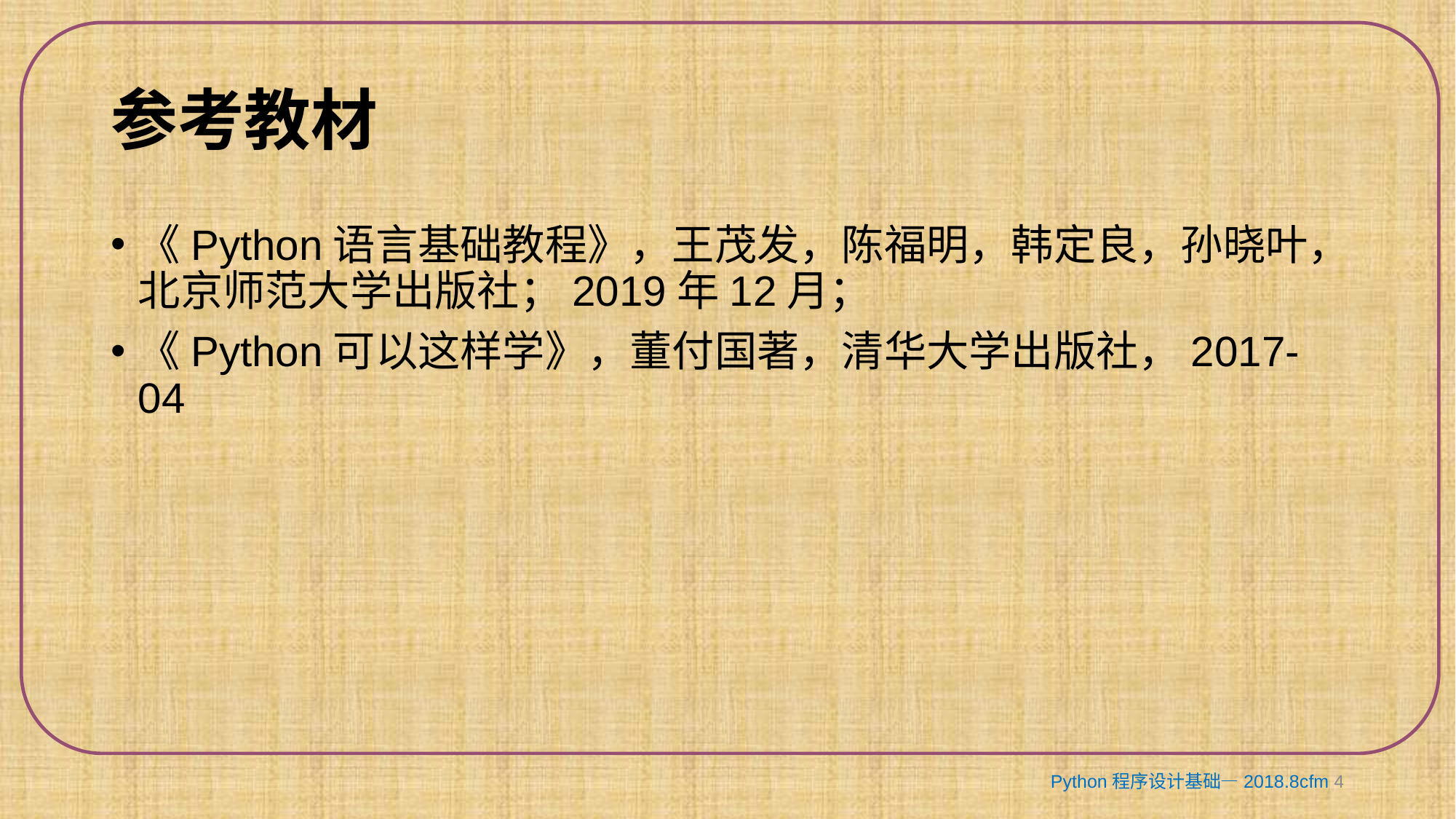

# 参考教材
《Python语言基础教程》，王茂发，陈福明，韩定良，孙晓叶，北京师范大学出版社；2019年12月；
《Python可以这样学》，董付国著，清华大学出版社，2017-04
Python程序设计基础—2018.8cfm 4